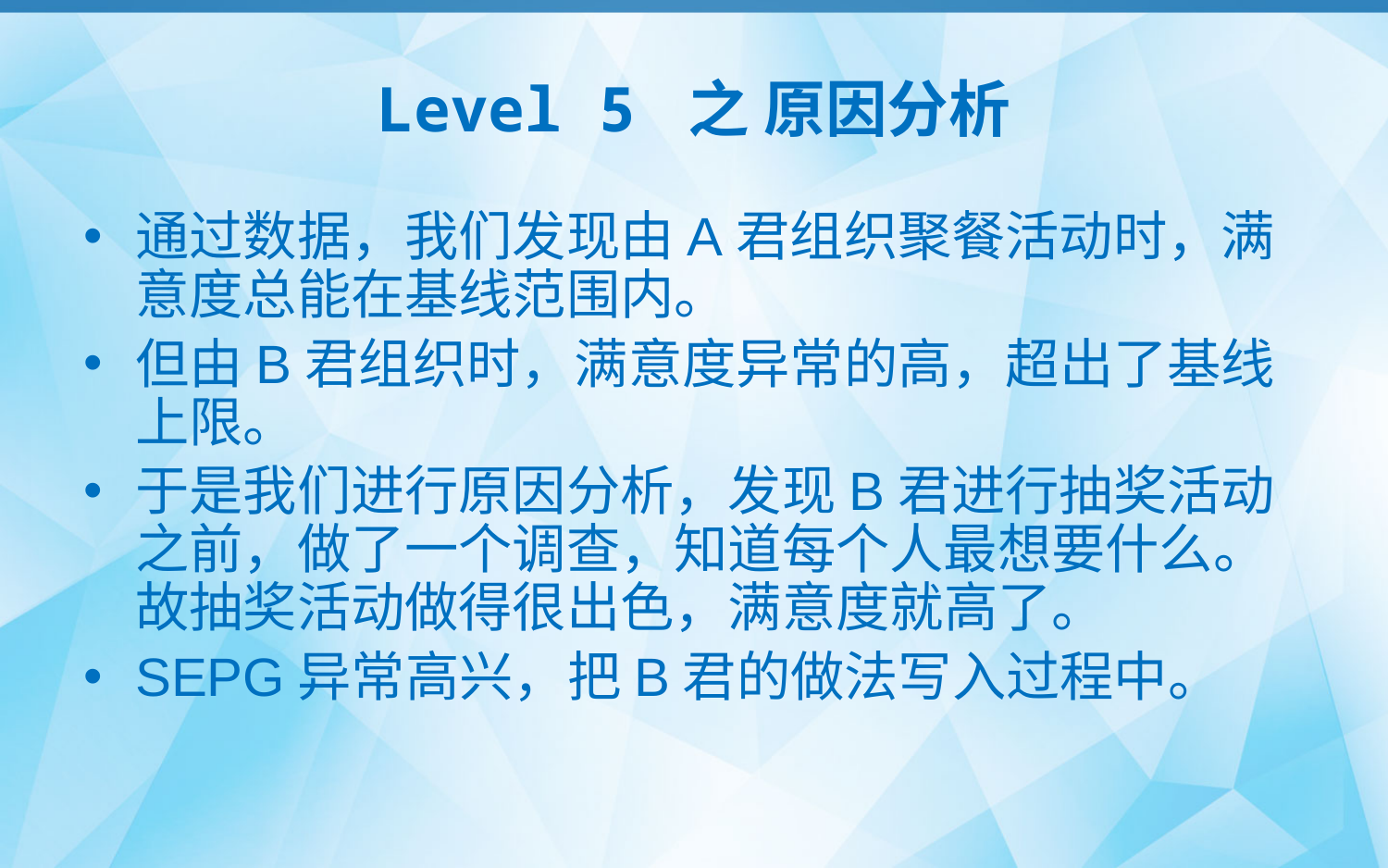

# Level 5 之 原因分析
通过数据，我们发现由A君组织聚餐活动时，满意度总能在基线范围内。
但由B君组织时，满意度异常的高，超出了基线上限。
于是我们进行原因分析，发现B君进行抽奖活动之前，做了一个调查，知道每个人最想要什么。故抽奖活动做得很出色，满意度就高了。
SEPG异常高兴，把B君的做法写入过程中。